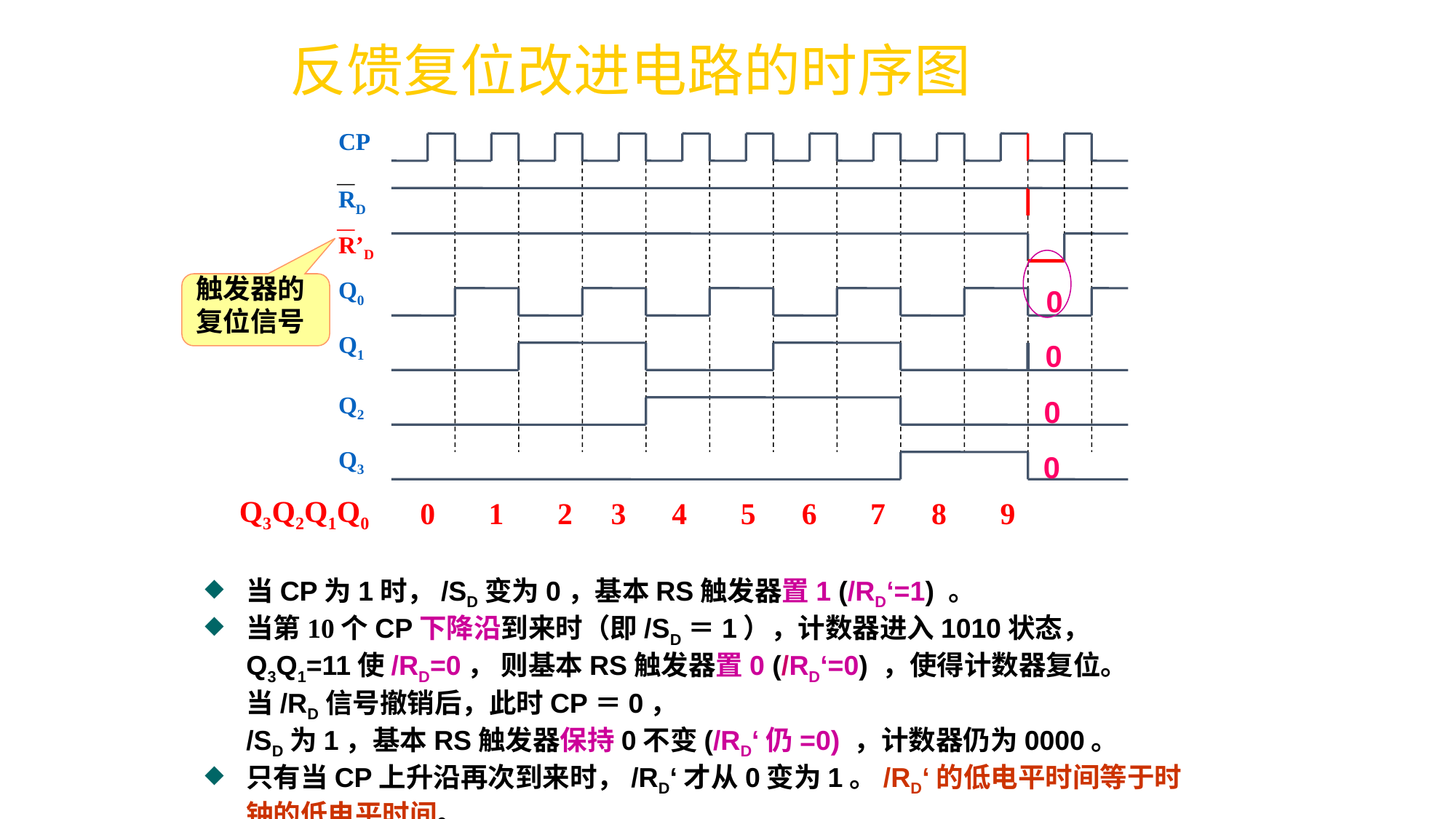

# 反馈复位改进电路的时序图
CP

RD

R’D

Q0

Q1

Q2

Q3

触发器的复位信号
0
0
0
0
Q3Q2Q1Q0
0       1       2     3      4       5      6       7      8       9
当CP为1时，/SD变为0，基本RS触发器置1 (/RD‘=1) 。
当第10个CP下降沿到来时（即/SD＝1），计数器进入1010状态， Q3Q1=11使/RD=0， 则基本RS触发器置0 (/RD‘=0) ，使得计数器复位。当/RD信号撤销后，此时CP＝0， /SD为1，基本RS触发器保持0不变(/RD‘仍=0) ，计数器仍为0000。
只有当CP上升沿再次到来时，/RD‘才从0变为1。/RD‘的低电平时间等于时钟的低电平时间。